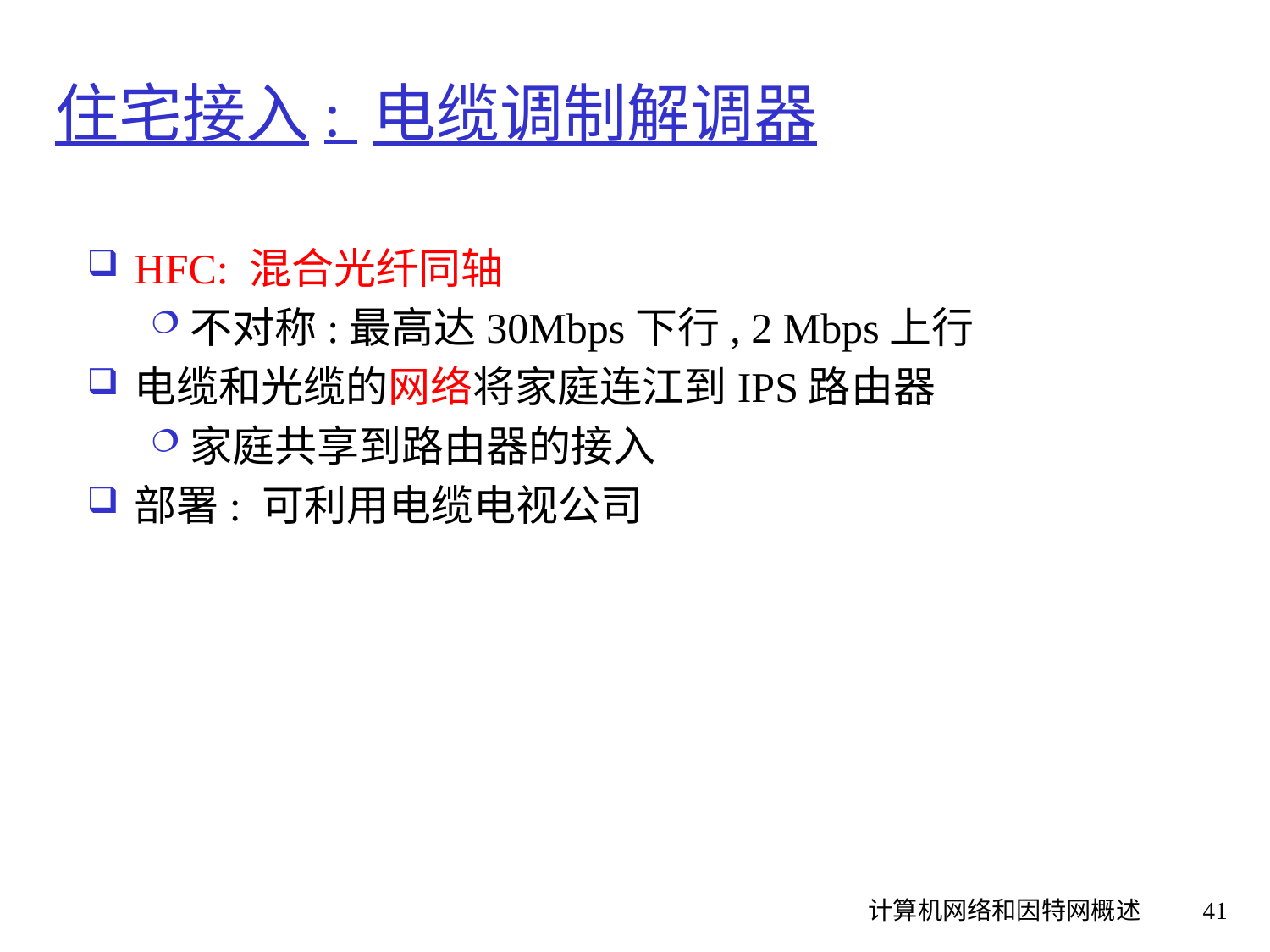

# 住宅接入: 电缆调制解调器
HFC: 混合光纤同轴
不对称:最高达30Mbps下行, 2 Mbps上行
电缆和光缆的网络将家庭连江到IPS路由器
家庭共享到路由器的接入
部署: 可利用电缆电视公司
计算机网络和因特网概述
41